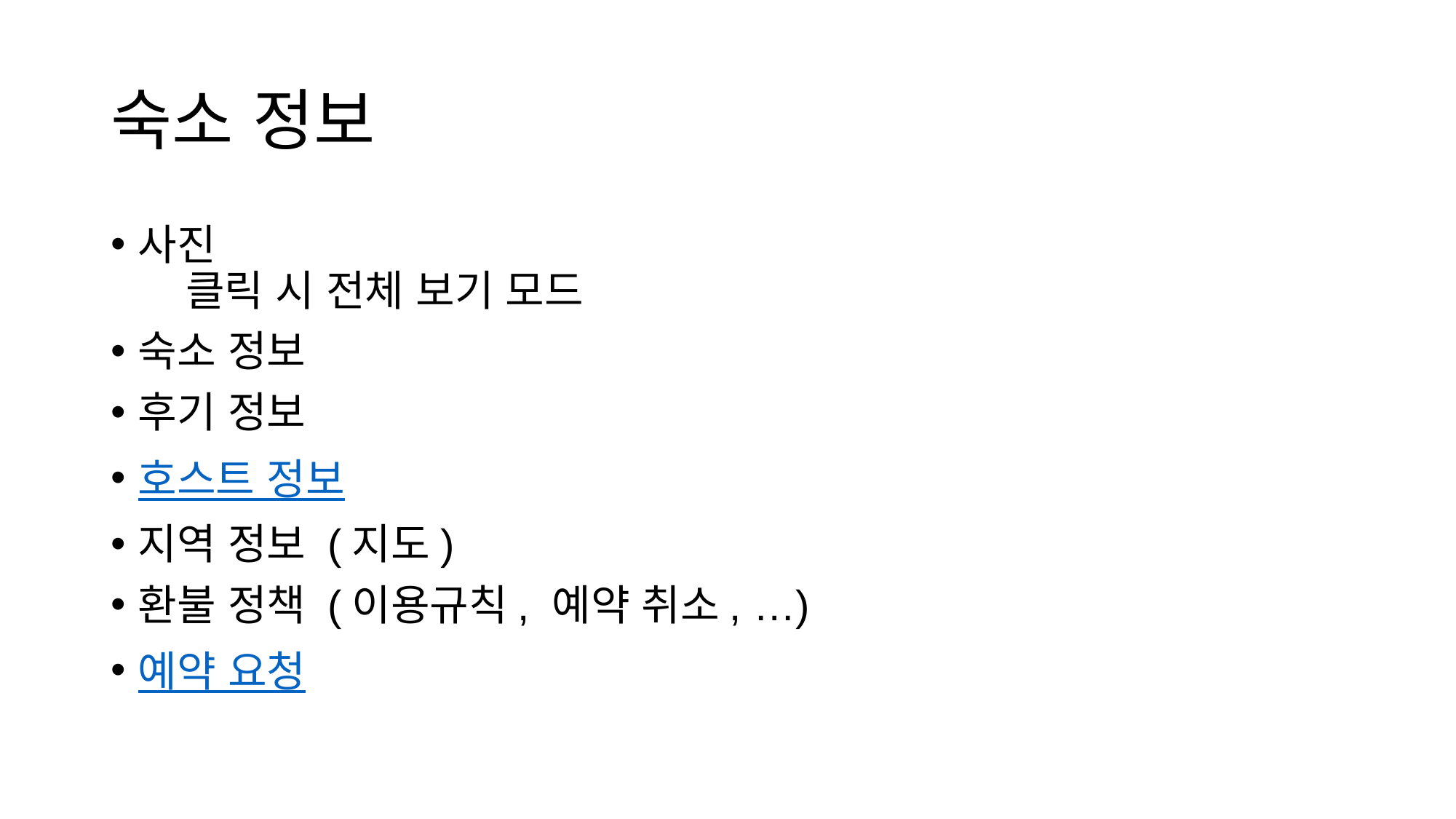

# 숙소 정보
사진
    클릭 시 전체 보기 모드
숙소 정보
후기 정보
호스트 정보
지역 정보 (지도)
환불 정책 (이용규칙, 예약 취소, …)
예약 요청